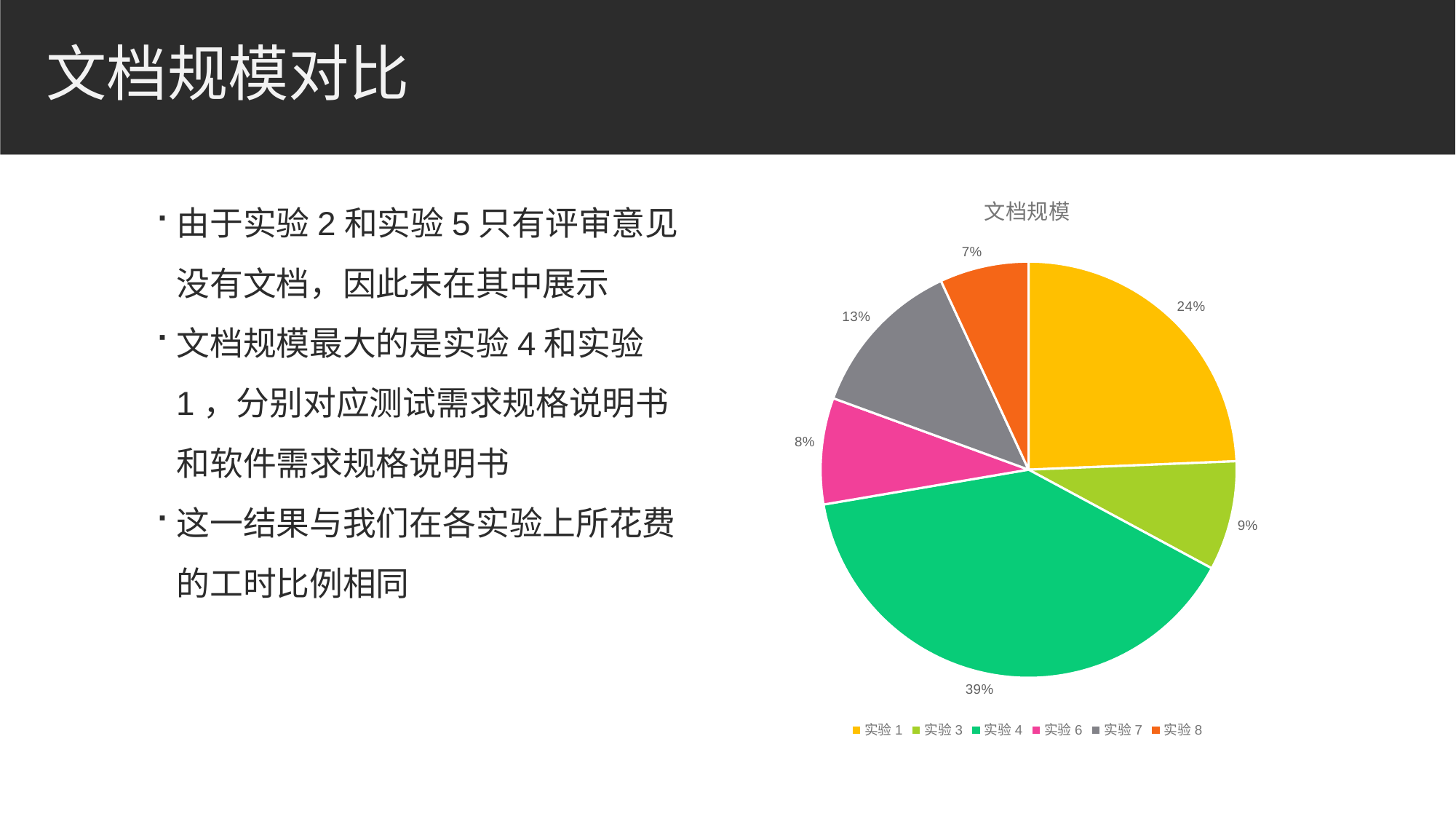

# 文档规模对比

### Chart:

| Category | 文档规模 |
|---|---|
| 实验1 | 26796.0 |
| 实验3 | 9356.0 |
| 实验4 | 43415.0 |
| 实验6 | 9086.0 |
| 实验7 | 13755.0 |
| 实验8 | 7616.0 |
由于实验2和实验5只有评审意见没有文档，因此未在其中展示
文档规模最大的是实验4和实验1，分别对应测试需求规格说明书和软件需求规格说明书
这一结果与我们在各实验上所花费的工时比例相同